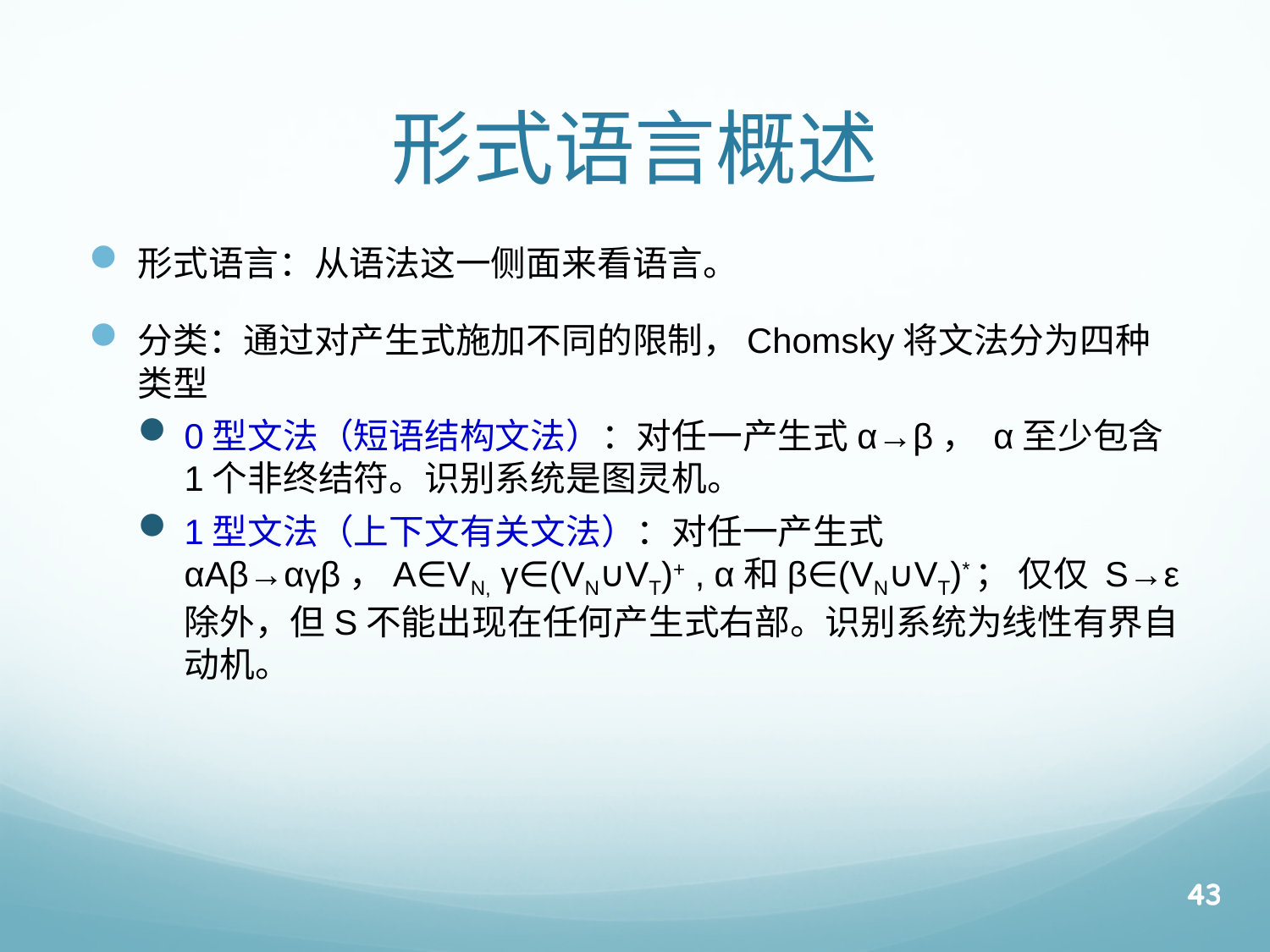

# 形式语言概述
形式语言：从语法这一侧面来看语言。
分类：通过对产生式施加不同的限制，Chomsky将文法分为四种类型
0型文法（短语结构文法）：对任一产生式α→β， α至少包含1个非终结符。识别系统是图灵机。
1型文法（上下文有关文法）：对任一产生式αAβ→αγβ，A∈VN, γ∈(VN∪VT)+ , α和β∈(VN∪VT)*； 仅仅 S→ε除外，但S不能出现在任何产生式右部。识别系统为线性有界自动机。
43